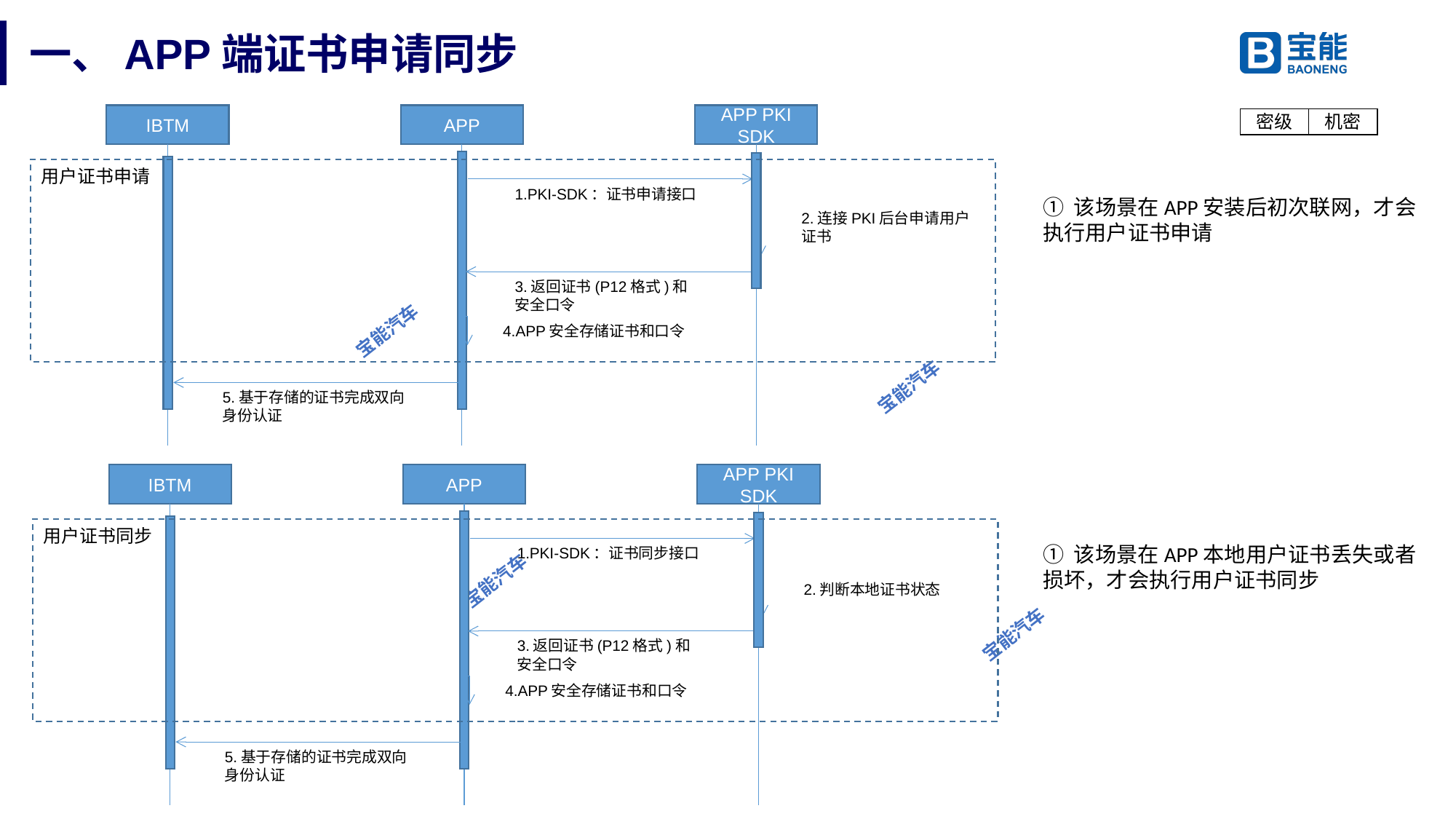

# 一、APP端证书申请同步
IBTM
APP
APP PKI SDK

用户证书申请
1.PKI-SDK：证书申请接口
① 该场景在APP安装后初次联网，才会执行用户证书申请
2.连接PKI后台申请用户证书
3.返回证书(P12格式)和安全口令
4.APP安全存储证书和口令
5.基于存储的证书完成双向身份认证
IBTM
APP
APP PKI SDK

用户证书同步
① 该场景在APP本地用户证书丢失或者损坏，才会执行用户证书同步
1.PKI-SDK：证书同步接口
2.判断本地证书状态
3.返回证书(P12格式)和安全口令
4.APP安全存储证书和口令
5.基于存储的证书完成双向身份认证
4